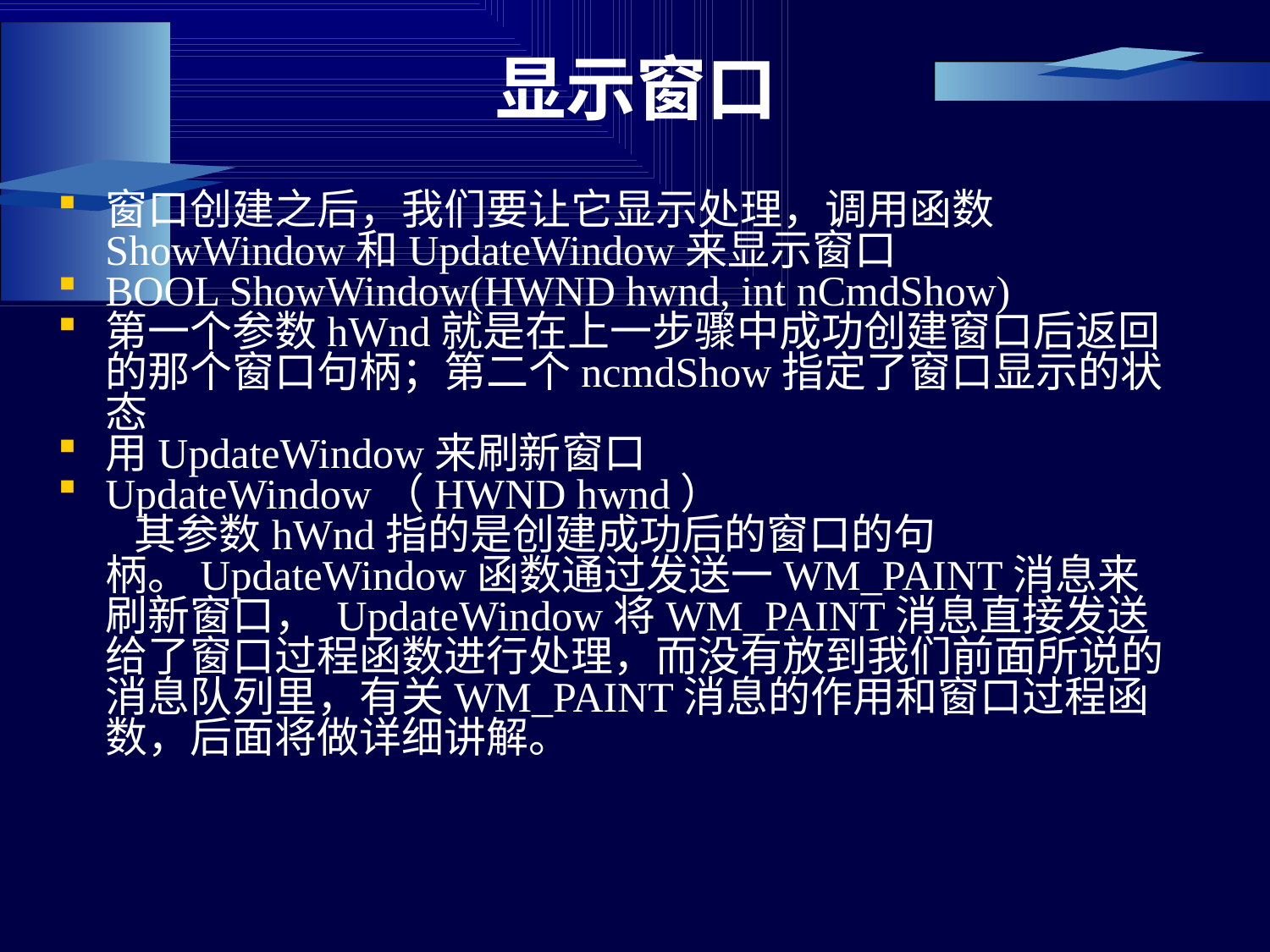

# 显示窗口
窗口创建之后，我们要让它显示处理，调用函数ShowWindow和UpdateWindow来显示窗口
BOOL ShowWindow(HWND hwnd, int nCmdShow)
第一个参数hWnd就是在上一步骤中成功创建窗口后返回的那个窗口句柄；第二个ncmdShow指定了窗口显示的状态
用UpdateWindow来刷新窗口
UpdateWindow（HWND hwnd）
       其参数hWnd指的是创建成功后的窗口的句柄。UpdateWindow函数通过发送一WM_PAINT消息来刷新窗口， UpdateWindow将WM_PAINT消息直接发送给了窗口过程函数进行处理，而没有放到我们前面所说的消息队列里，有关WM_PAINT消息的作用和窗口过程函数，后面将做详细讲解。